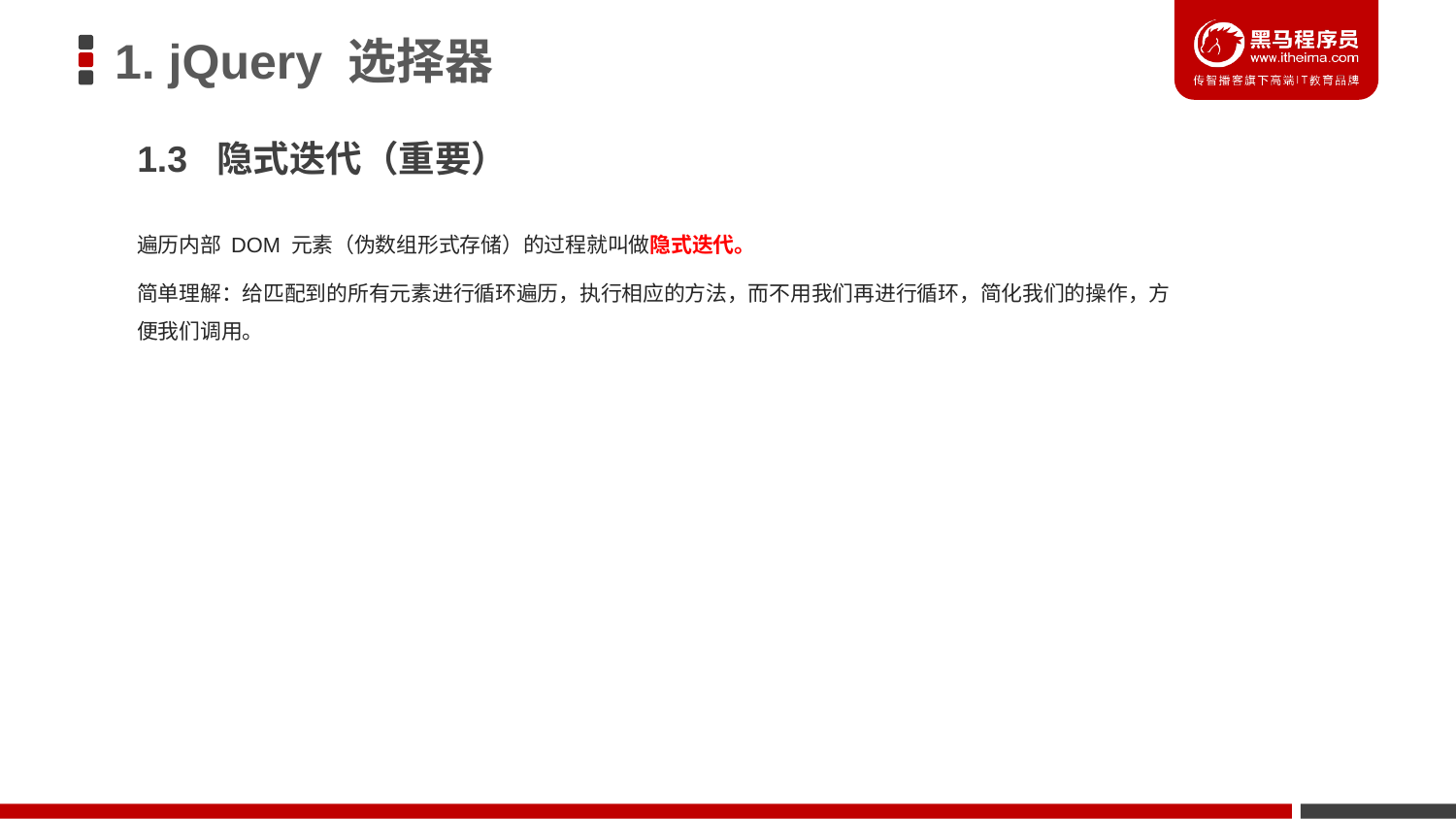

# 1. jQuery 选择器
1.3  隐式迭代（重要）
遍历内部 DOM 元素（伪数组形式存储）的过程就叫做隐式迭代。

简单理解：给匹配到的所有元素进行循环遍历，执行相应的方法，而不用我们再进行循环，简化我们的操作，方便我们调用。